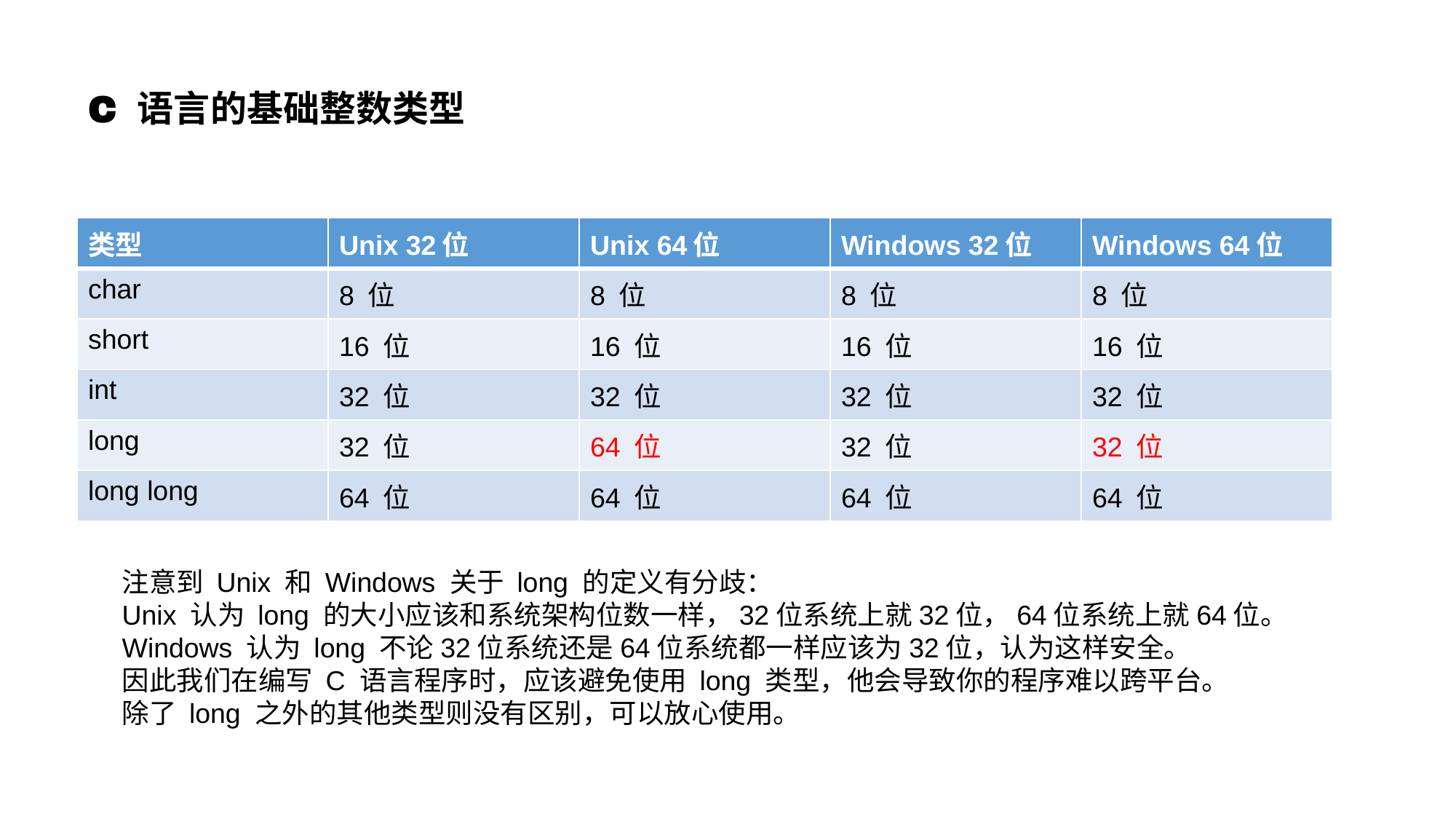

# C 语言的基础整数类型
| 类型 | Unix 32位 | Unix 64位 | Windows 32位 | Windows 64位 |
| --- | --- | --- | --- | --- |
| char | 8 位 | 8 位 | 8 位 | 8 位 |
| short | 16 位 | 16 位 | 16 位 | 16 位 |
| int | 32 位 | 32 位 | 32 位 | 32 位 |
| long | 32 位 | 64 位 | 32 位 | 32 位 |
| long long | 64 位 | 64 位 | 64 位 | 64 位 |
注意到 Unix 和 Windows 关于 long 的定义有分歧：
Unix 认为 long 的大小应该和系统架构位数一样，32位系统上就32位，64位系统上就64位。
Windows 认为 long 不论32位系统还是64位系统都一样应该为32位，认为这样安全。
因此我们在编写 C 语言程序时，应该避免使用 long 类型，他会导致你的程序难以跨平台。
除了 long 之外的其他类型则没有区别，可以放心使用。